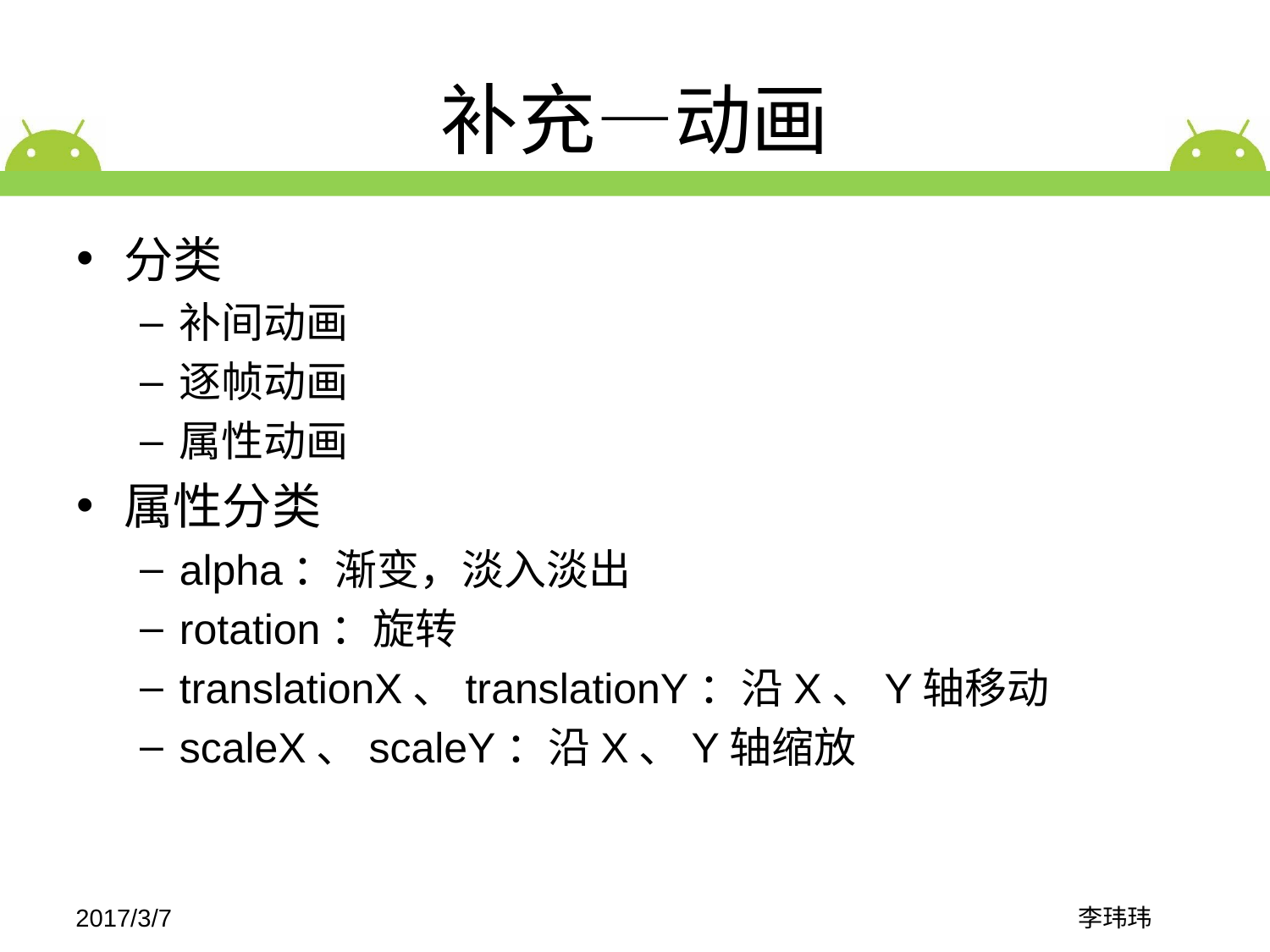

# 补充—动画
分类
补间动画
逐帧动画
属性动画
属性分类
alpha：渐变，淡入淡出
rotation：旋转
translationX、translationY：沿X、Y轴移动
scaleX、scaleY：沿X、Y轴缩放